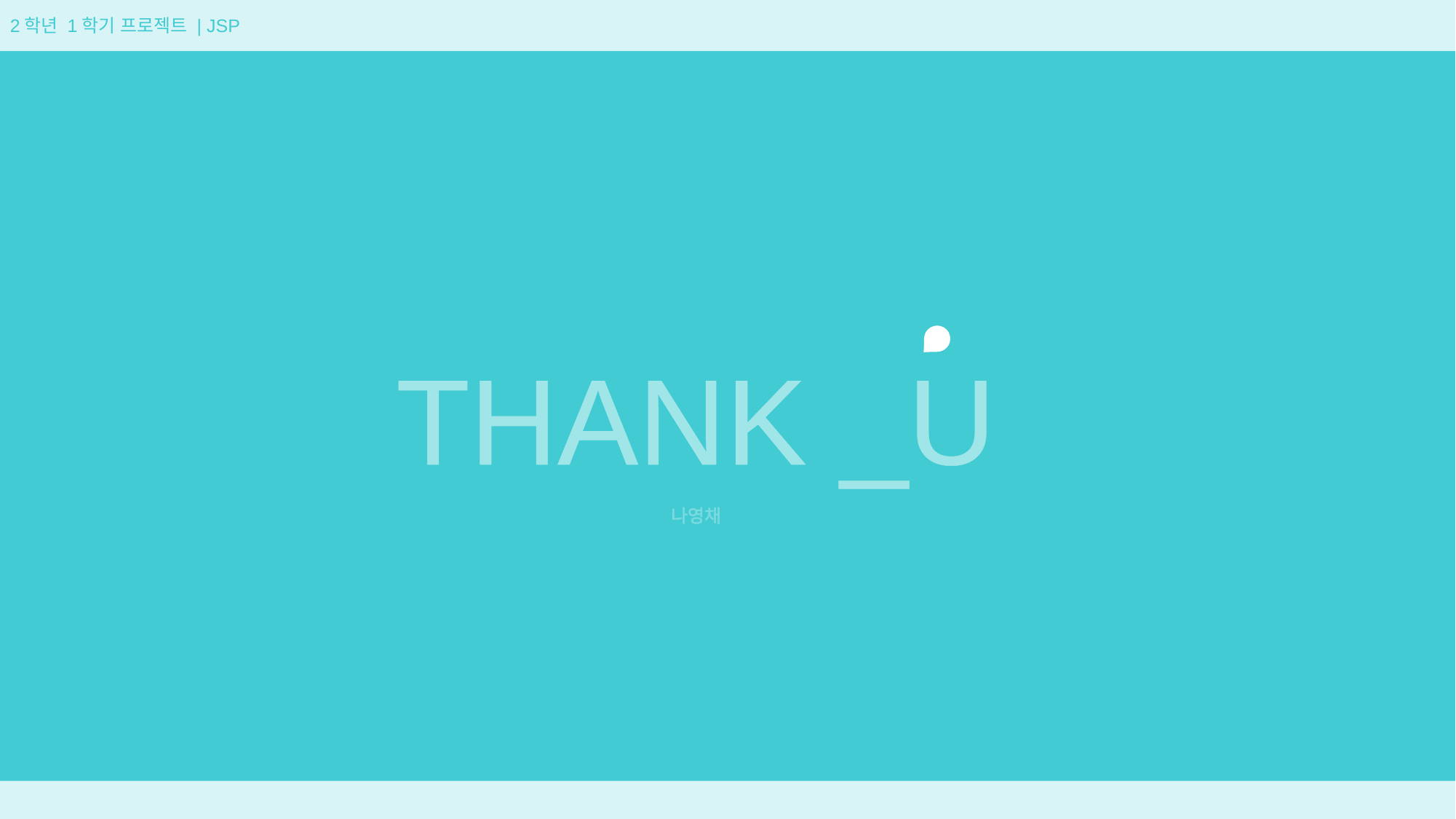

2학년 1학기 프로젝트 | JSP

THANK _U
나영채